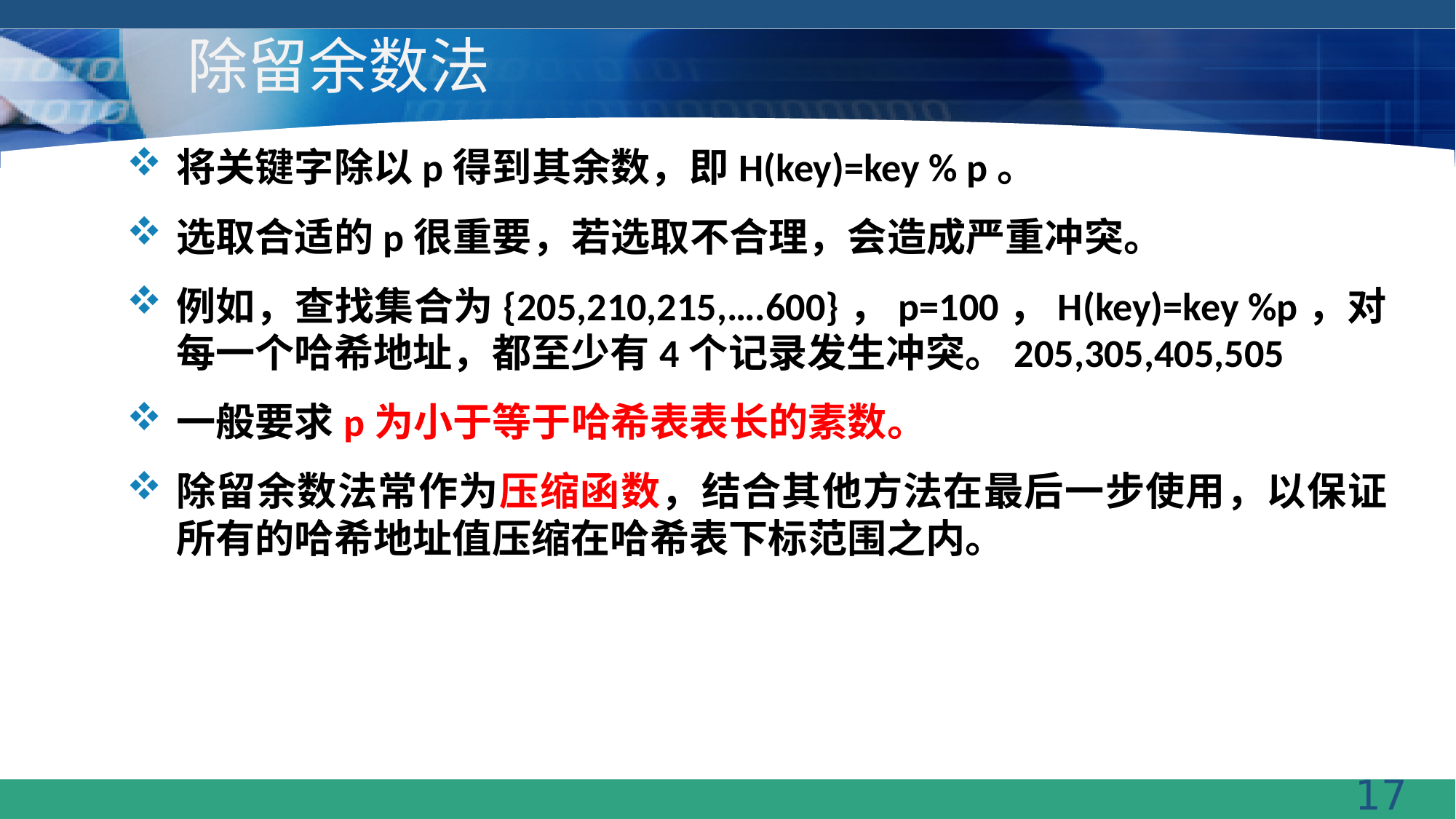

# 除留余数法
将关键字除以p得到其余数，即H(key)=key % p。
选取合适的p很重要，若选取不合理，会造成严重冲突。
例如，查找集合为{205,210,215,….600}，p=100，H(key)=key %p，对每一个哈希地址，都至少有4个记录发生冲突。205,305,405,505
一般要求p为小于等于哈希表表长的素数。
除留余数法常作为压缩函数，结合其他方法在最后一步使用，以保证所有的哈希地址值压缩在哈希表下标范围之内。